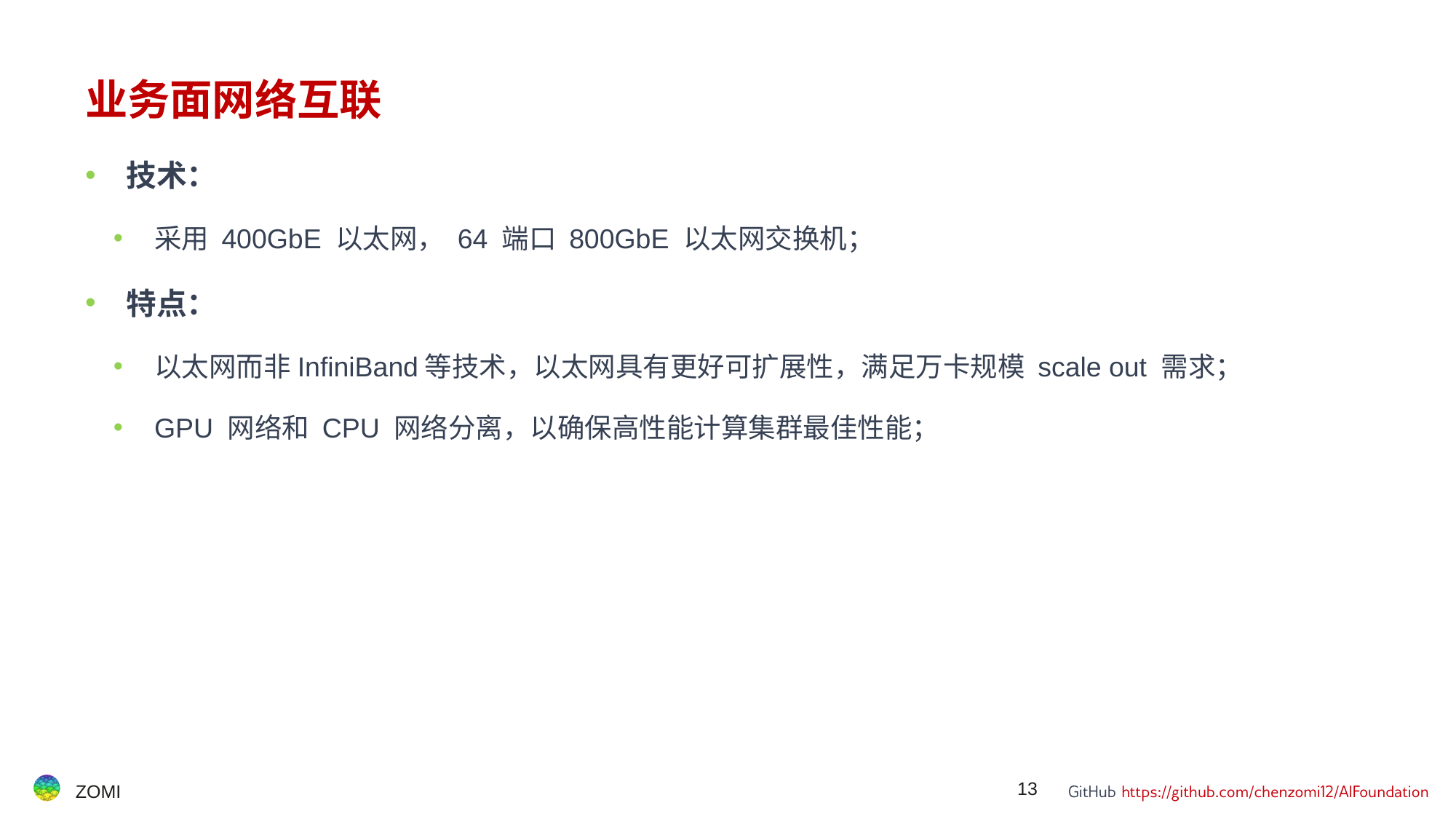

# 业务面网络互联
技术：
采用 400GbE 以太网， 64 端口 800GbE 以太网交换机；
特点：
以太网而非InfiniBand等技术，以太网具有更好可扩展性，满足万卡规模 scale out 需求；
GPU 网络和 CPU 网络分离，以确保高性能计算集群最佳性能；